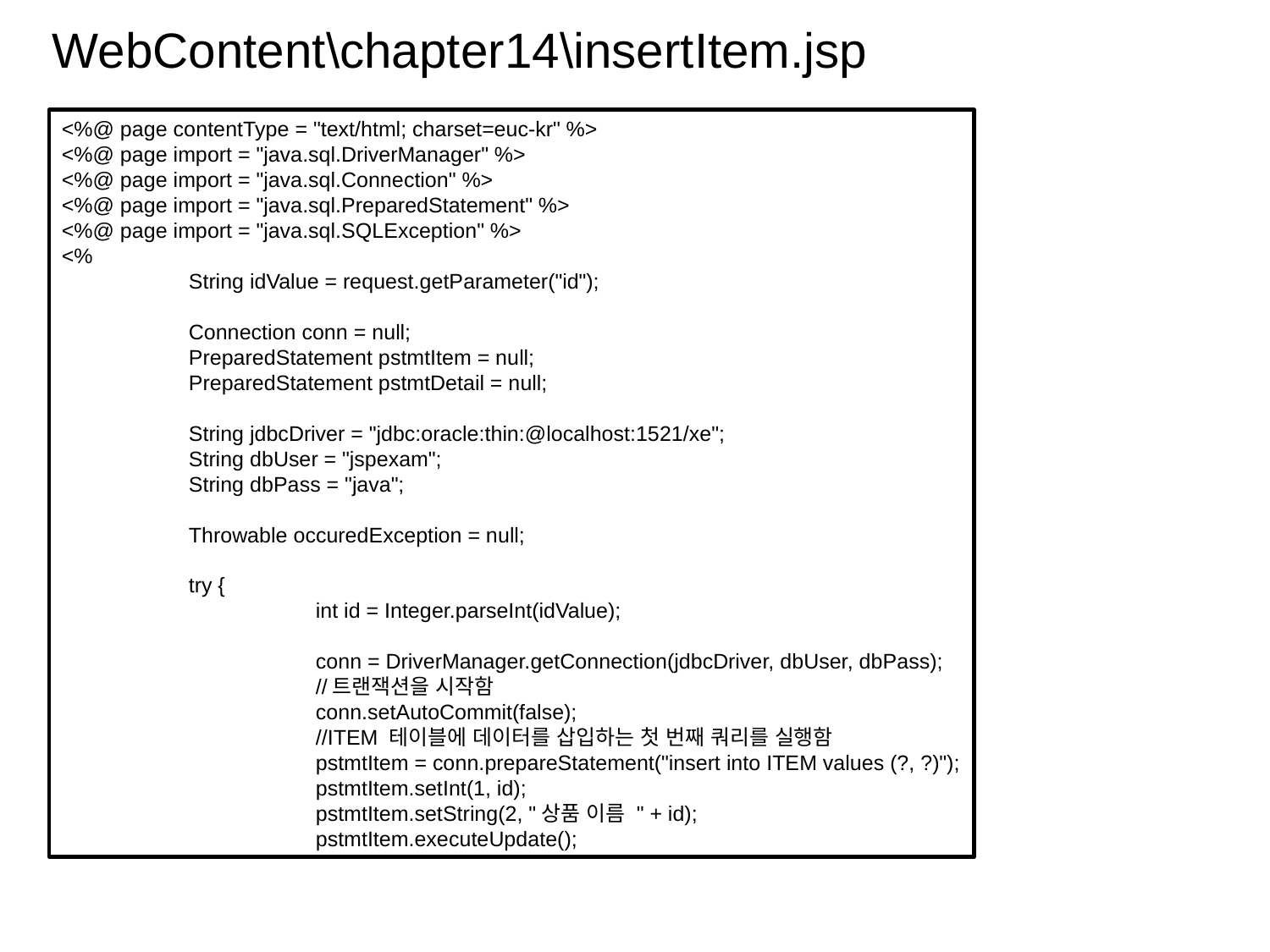

# WebContent\chapter14\insertItem.jsp
<%@ page contentType = "text/html; charset=euc-kr" %>
<%@ page import = "java.sql.DriverManager" %>
<%@ page import = "java.sql.Connection" %>
<%@ page import = "java.sql.PreparedStatement" %>
<%@ page import = "java.sql.SQLException" %>
<%
	String idValue = request.getParameter("id");

	Connection conn = null;
	PreparedStatement pstmtItem = null;
	PreparedStatement pstmtDetail = null;

	String jdbcDriver = "jdbc:oracle:thin:@localhost:1521/xe";
	String dbUser = "jspexam";
	String dbPass = "java";

	Throwable occuredException = null;

	try {
		int id = Integer.parseInt(idValue);

		conn = DriverManager.getConnection(jdbcDriver, dbUser, dbPass);
		//트랜잭션을 시작함
		conn.setAutoCommit(false);
		//ITEM 테이블에 데이터를 삽입하는 첫 번째 쿼리를 실행함
		pstmtItem = conn.prepareStatement("insert into ITEM values (?, ?)");
		pstmtItem.setInt(1, id);
		pstmtItem.setString(2, "상품 이름 " + id);
		pstmtItem.executeUpdate();